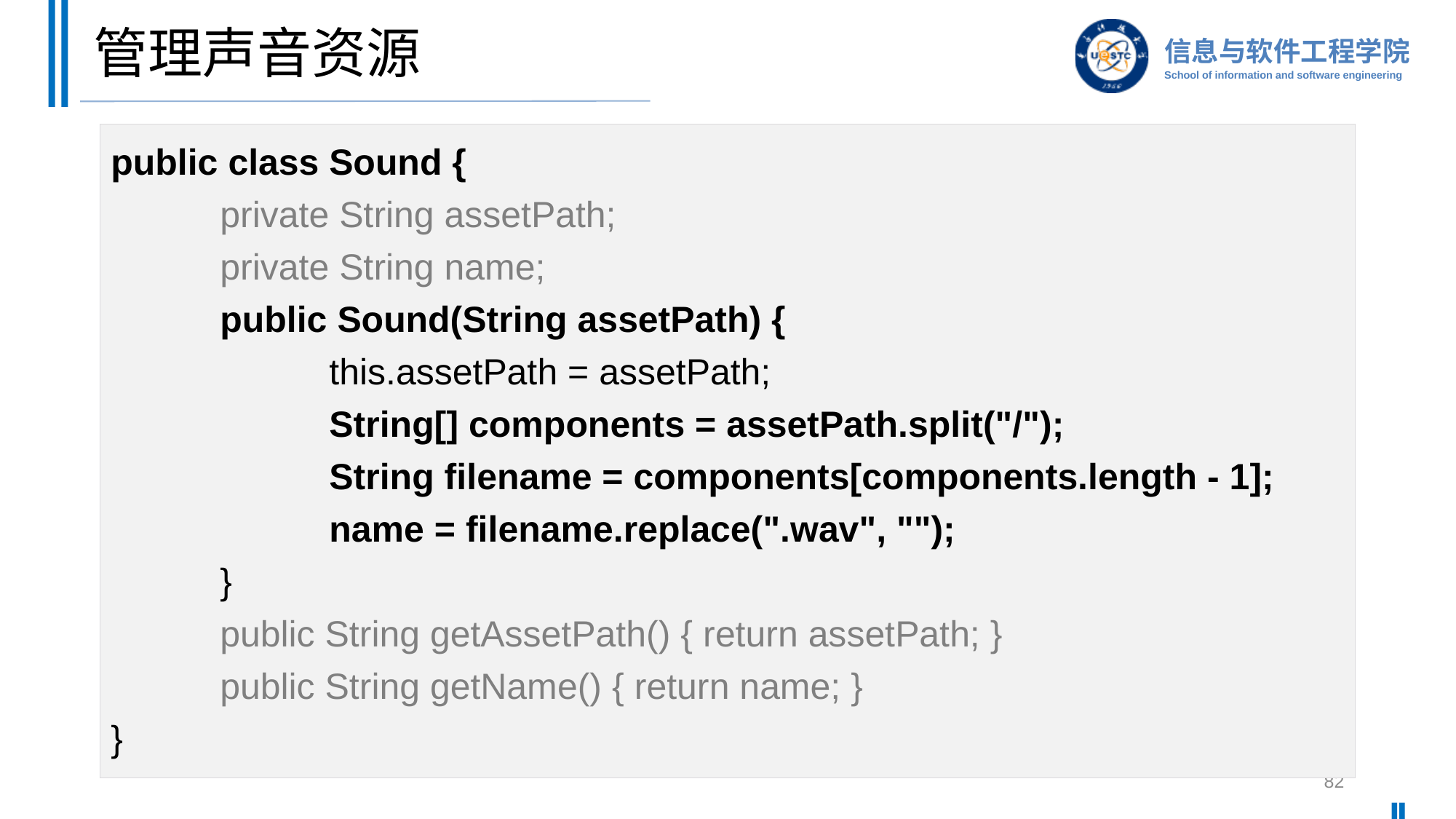

# 管理声音资源
public class Sound {
	private String assetPath;
	private String name;
	public Sound(String assetPath) {
		this.assetPath = assetPath;
		String[] components = assetPath.split("/");
		String filename = components[components.length - 1];
		name = filename.replace(".wav", "");
	}
	public String getAssetPath() { return assetPath; }
	public String getName() { return name; }
}
82